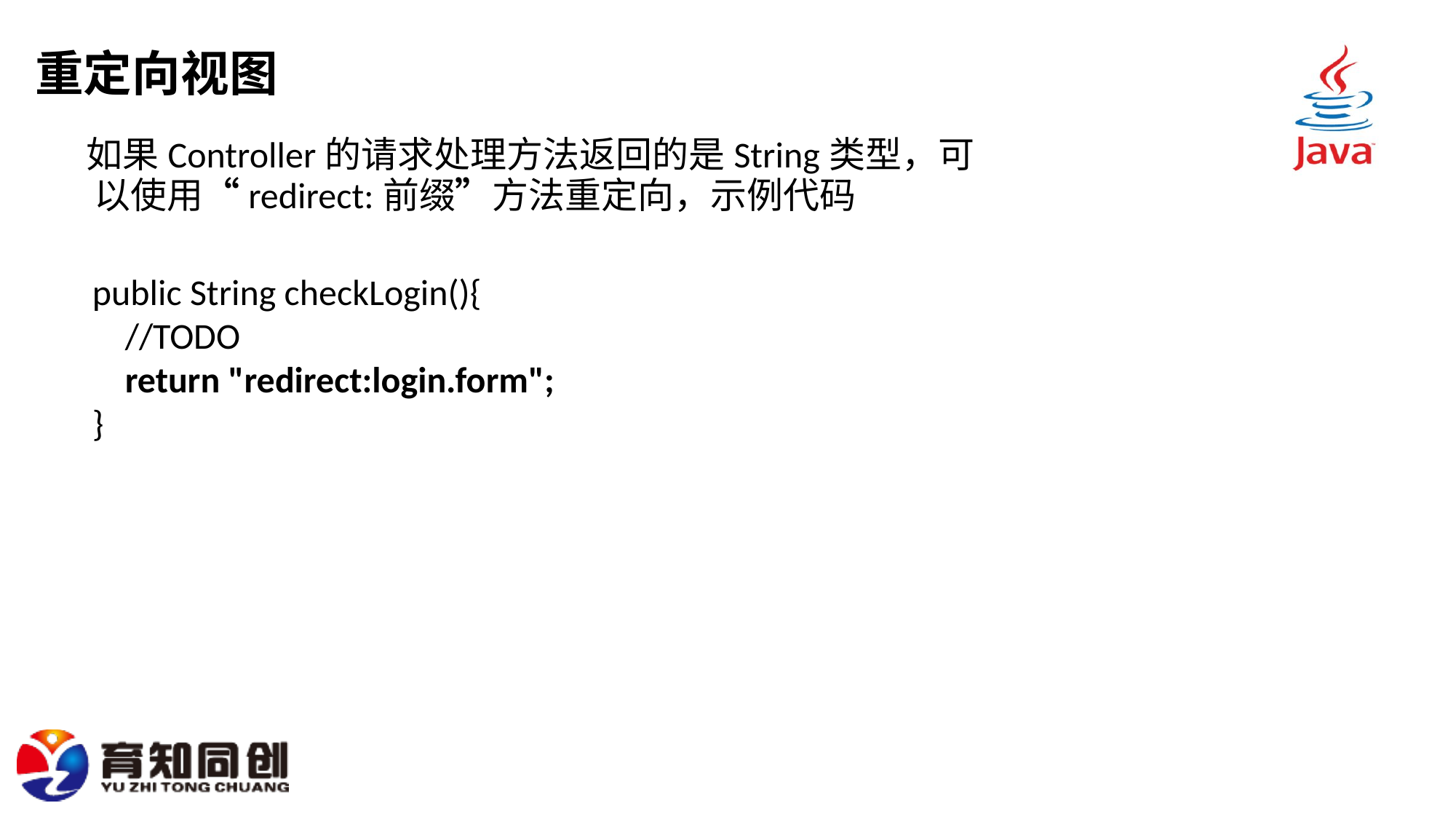

# 重定向视图
 如果Controller的请求处理方法返回的是String类型，可以使用“redirect:前缀”方法重定向，示例代码
public String checkLogin(){
    //TODO
    return "redirect:login.form";
}